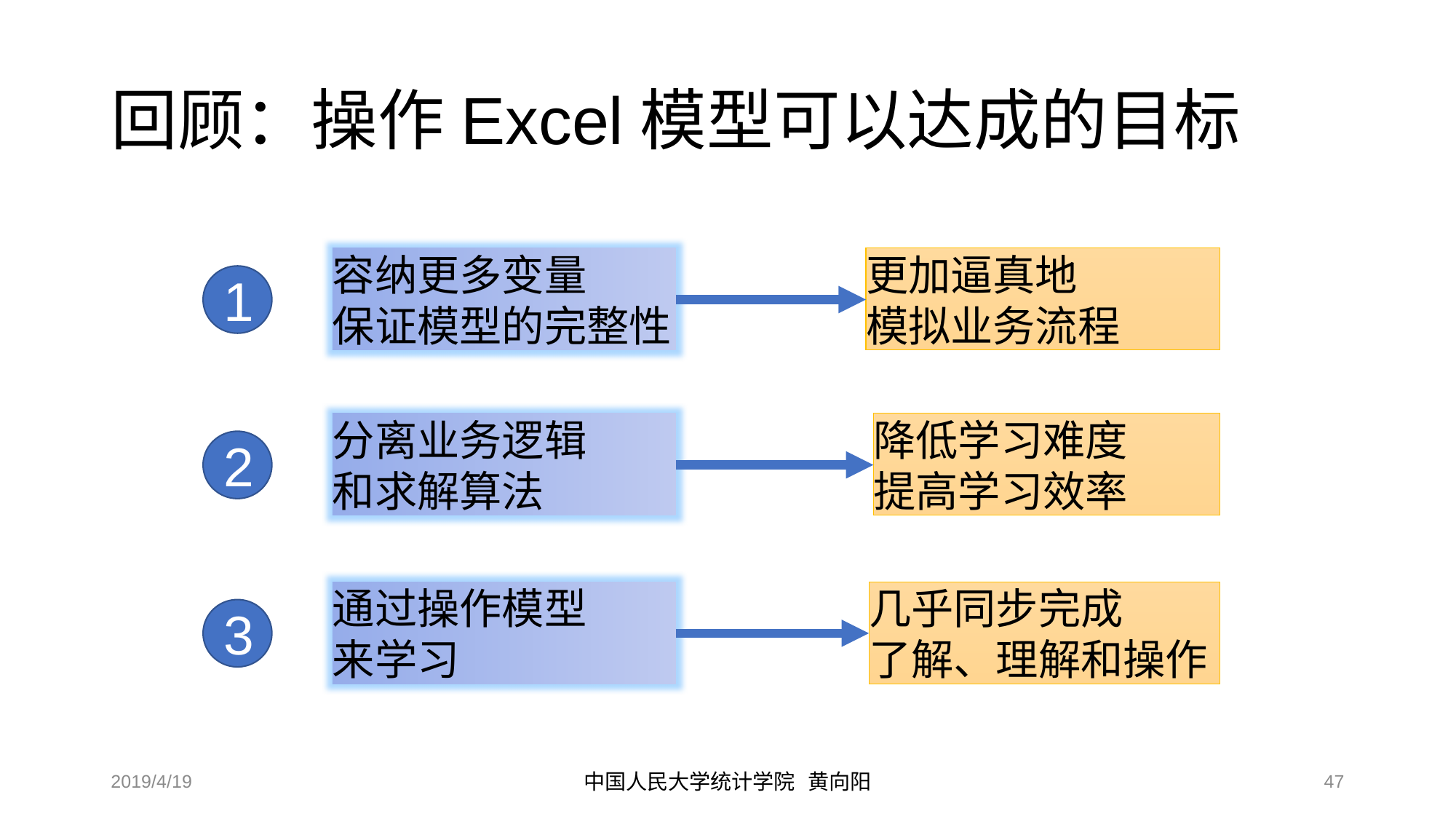

# 回顾：操作Excel模型可以达成的目标
容纳更多变量
保证模型的完整性
更加逼真地
模拟业务流程
1
分离业务逻辑
和求解算法
降低学习难度
提高学习效率
2
通过操作模型
来学习
几乎同步完成
了解、理解和操作
3
2019/4/19
中国人民大学统计学院  黄向阳
47